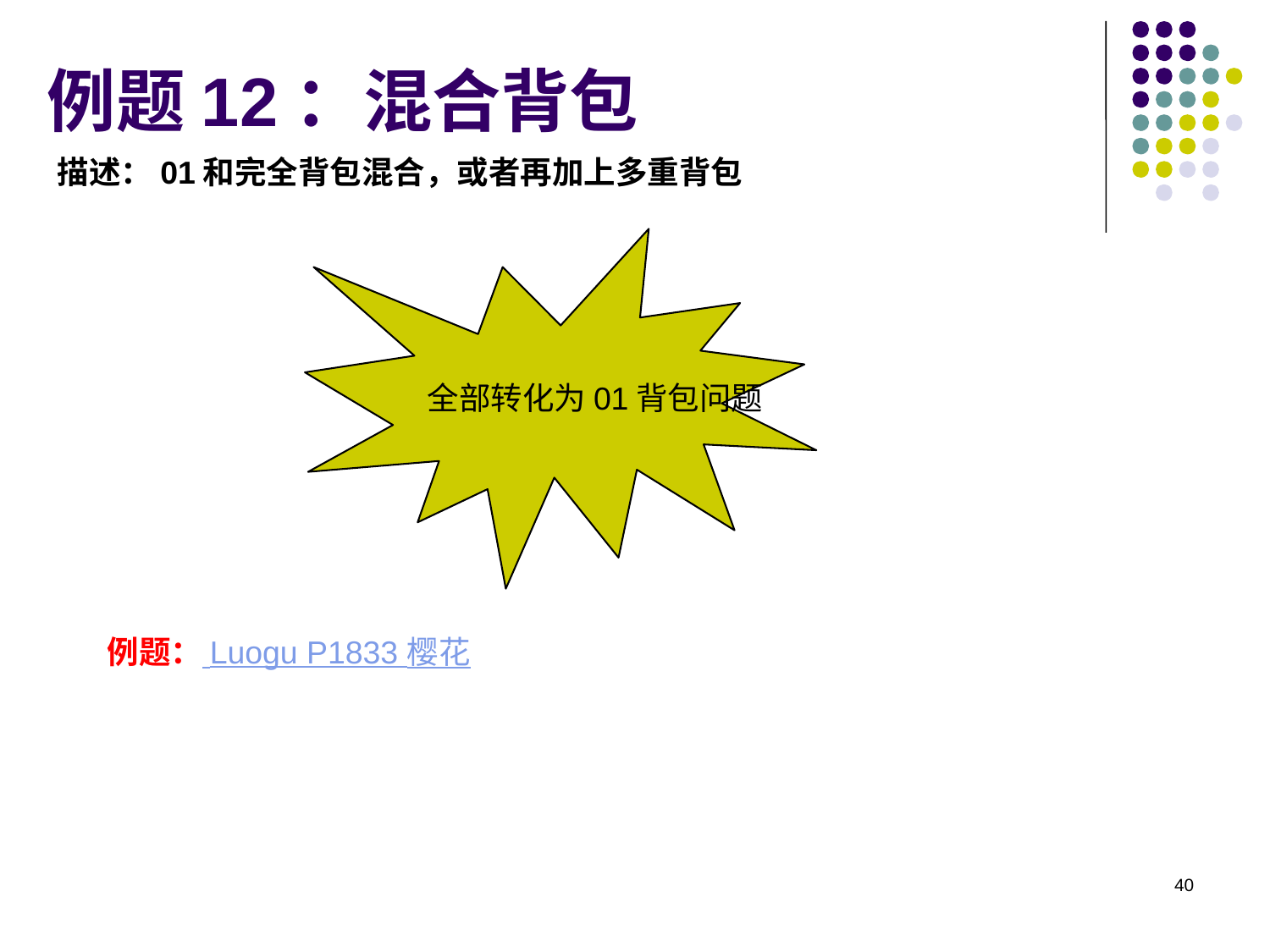

例题12：混合背包
描述：01和完全背包混合，或者再加上多重背包
全部转化为01背包问题
例题： Luogu P1833 樱花
40